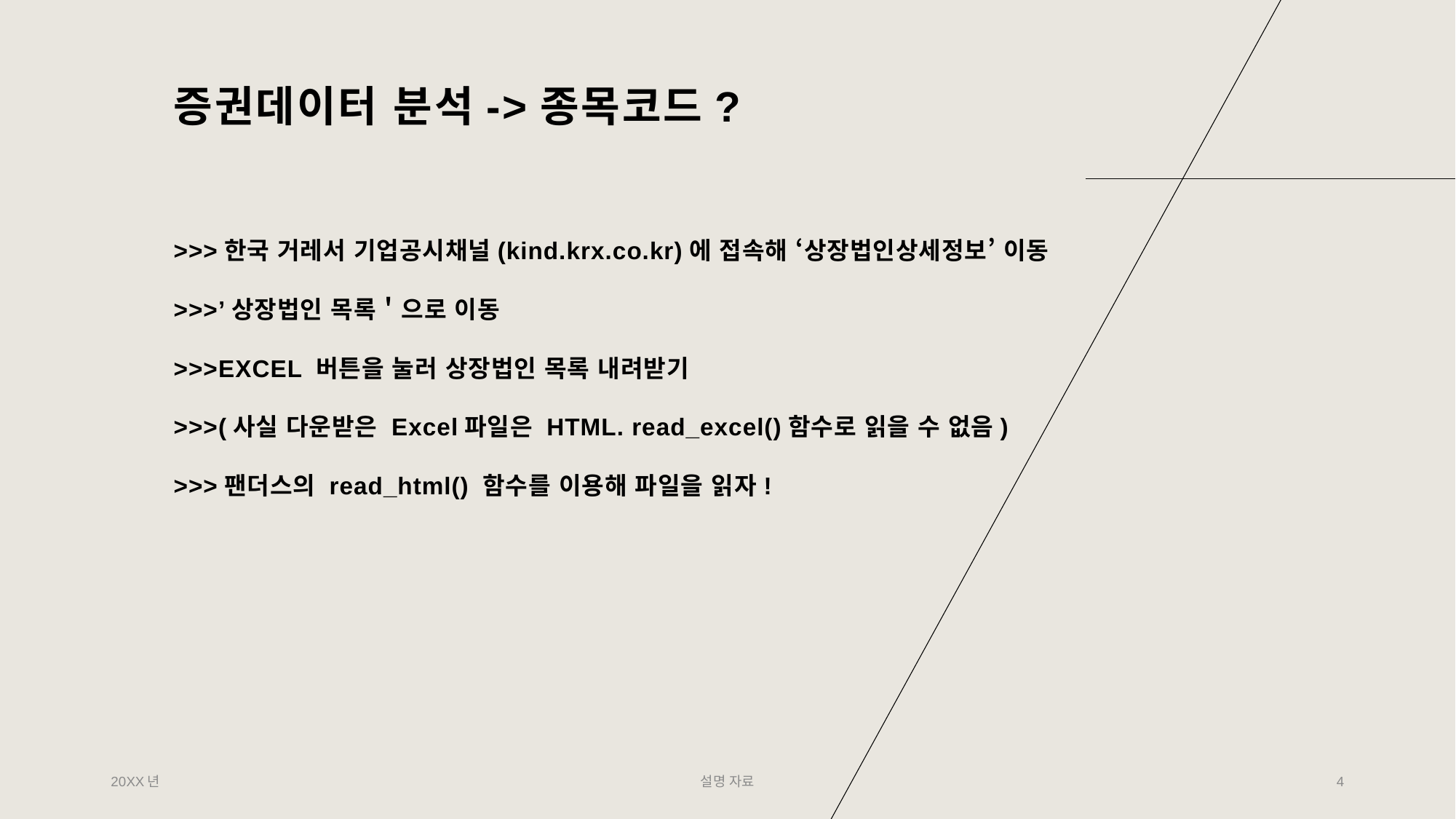

# 증권데이터 분석->종목코드?
>>>한국 거레서 기업공시채널(kind.krx.co.kr)에 접속해 ‘상장법인상세정보’ 이동
>>>’상장법인 목록＇으로 이동
>>>EXCEL 버튼을 눌러 상장법인 목록 내려받기
>>>(사실 다운받은 Excel파일은 HTML. read_excel()함수로 읽을 수 없음)
>>>팬더스의 read_html() 함수를 이용해 파일을 읽자!

20XX년
설명 자료
4